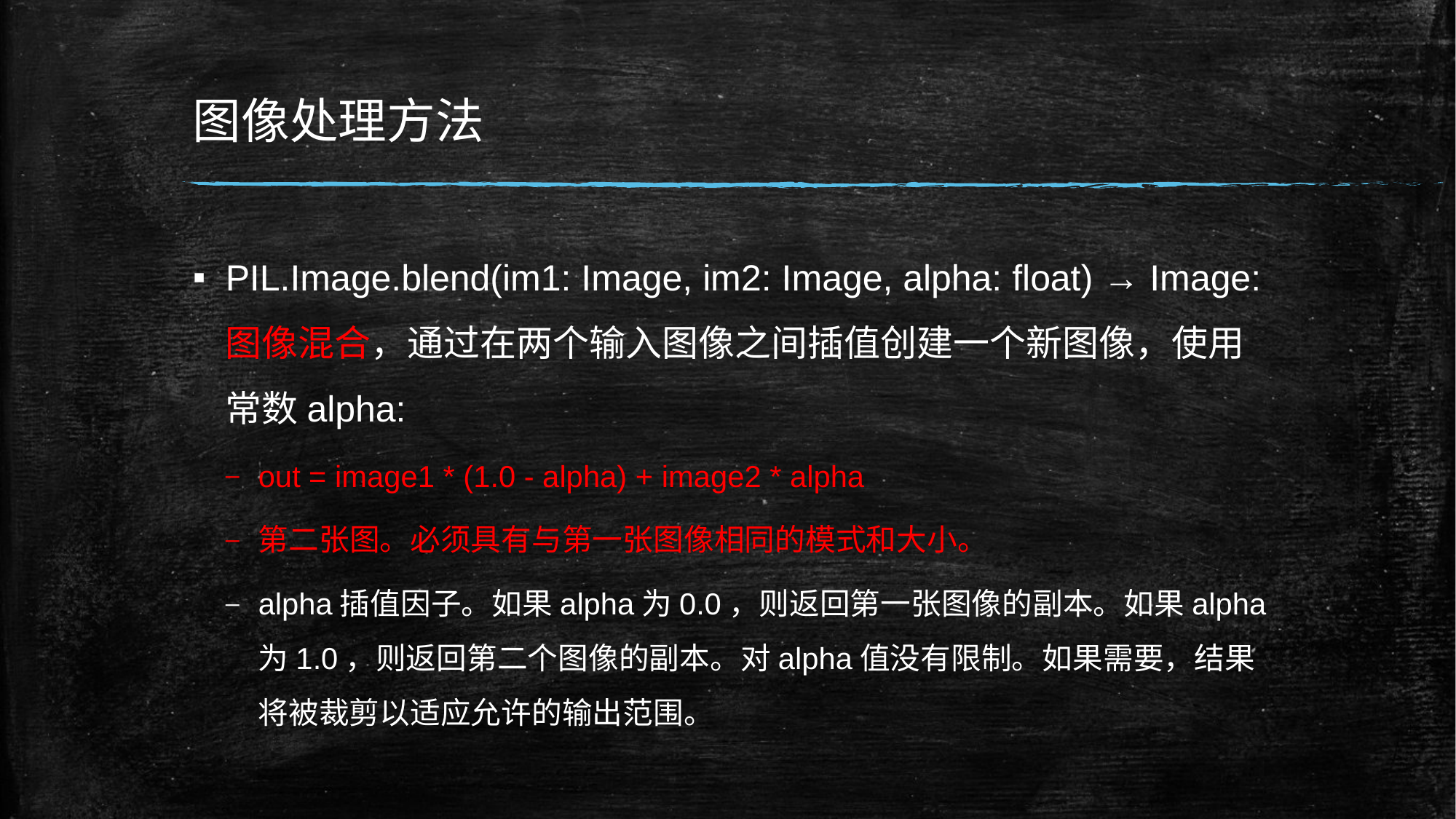

# 图像处理方法
PIL.Image.blend(im1: Image, im2: Image, alpha: float) → Image: 图像混合，通过在两个输入图像之间插值创建一个新图像，使用常数alpha:
out = image1 * (1.0 - alpha) + image2 * alpha
第二张图。必须具有与第一张图像相同的模式和大小。
alpha插值因子。如果alpha为0.0，则返回第一张图像的副本。如果alpha为1.0，则返回第二个图像的副本。对alpha值没有限制。如果需要，结果将被裁剪以适应允许的输出范围。